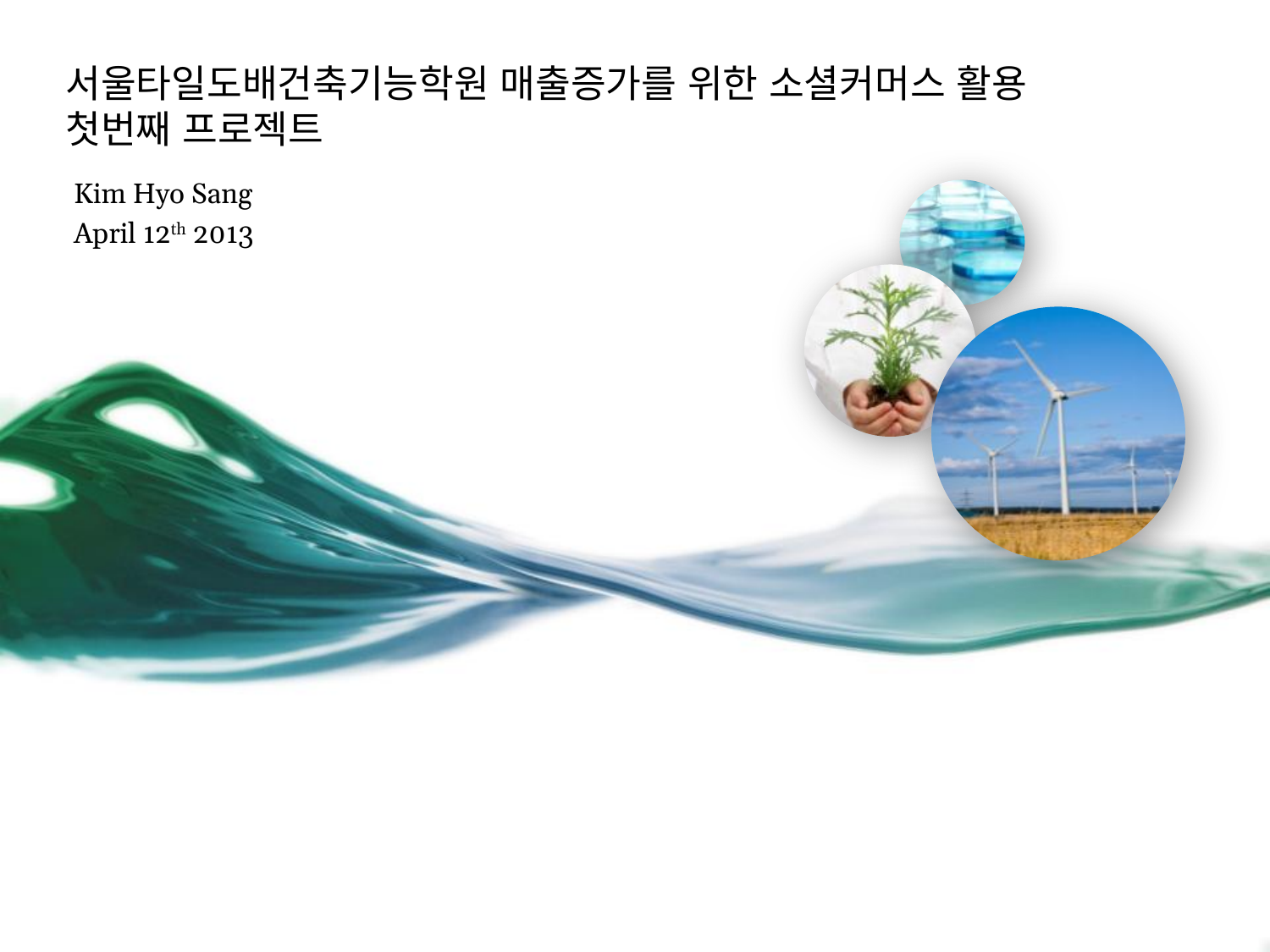

# 서울타일도배건축기능학원 매출증가를 위한 소셜커머스 활용 첫번째 프로젝트
Kim Hyo Sang
April 12th 2013